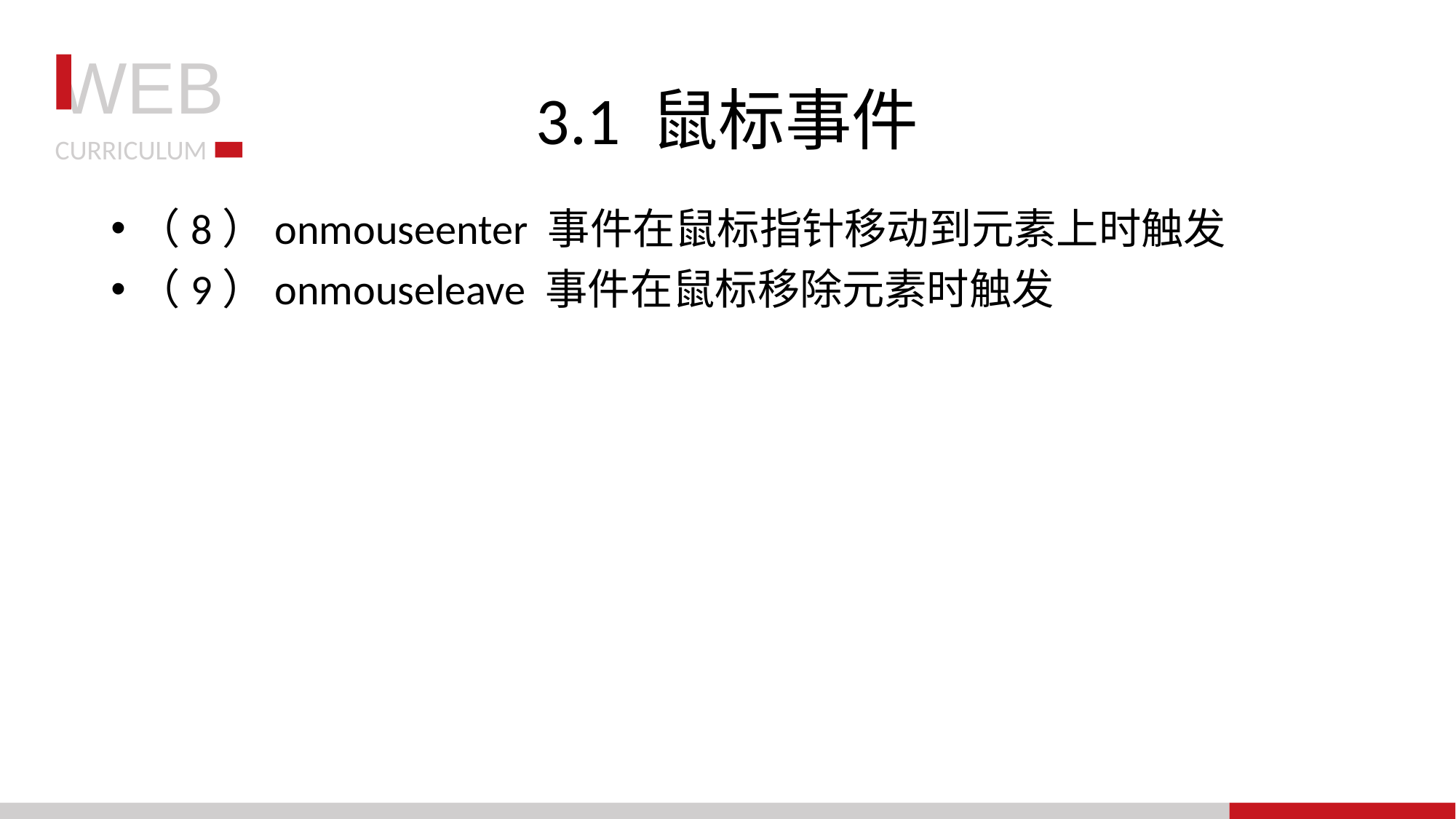

# 3.1 鼠标事件
（8）onmouseenter 事件在鼠标指针移动到元素上时触发
（9）onmouseleave 事件在鼠标移除元素时触发